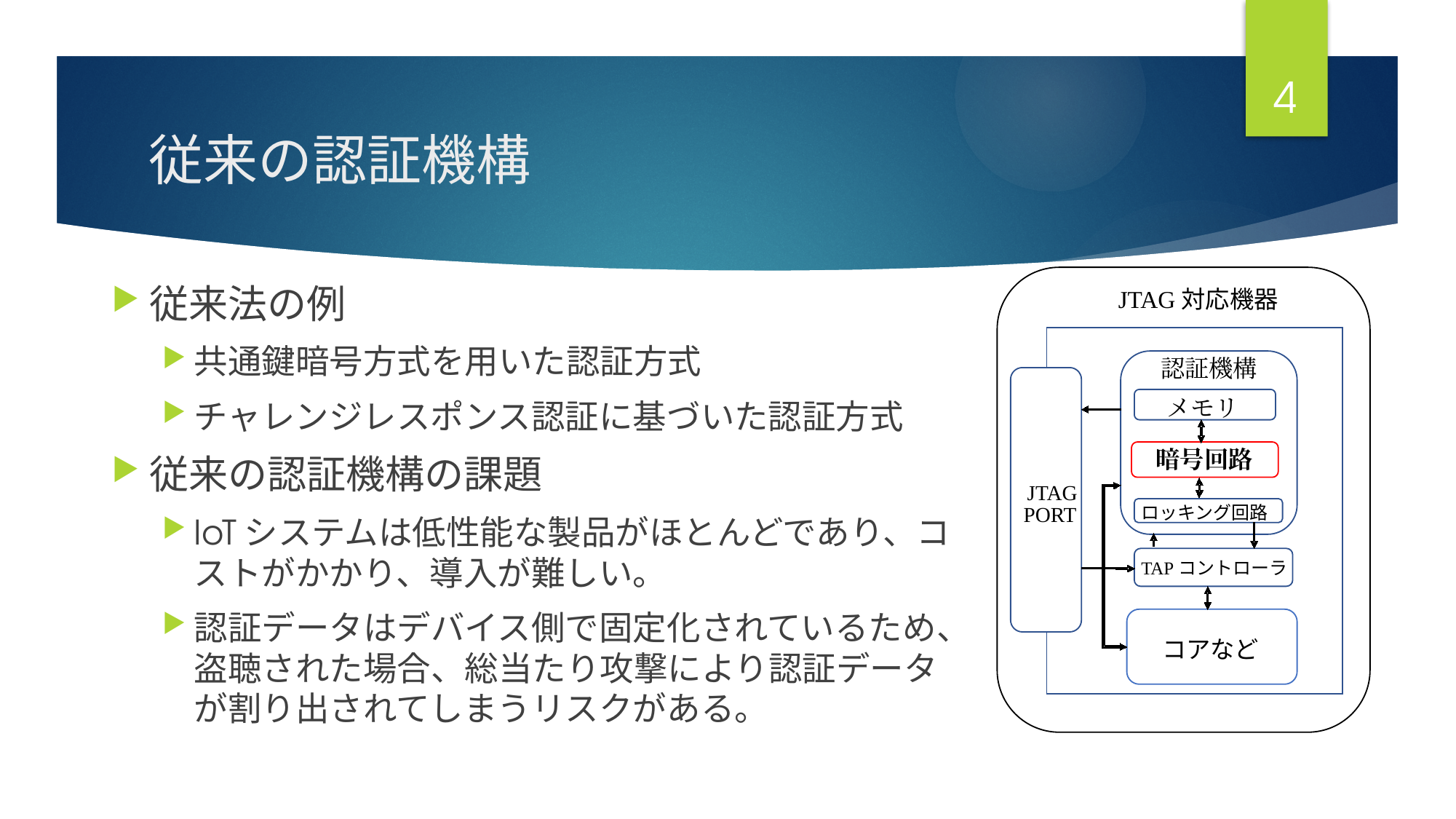

4
# 従来の認証機構

JTAG対応機器

認証機構

メモリ

暗号回路

JTAG

ロッキング回路
PORT

TAPコントローラ

コアなど
従来法の例
共通鍵暗号方式を用いた認証方式
チャレンジレスポンス認証に基づいた認証方式
従来の認証機構の課題
IoTシステムは低性能な製品がほとんどであり、コストがかかり、導入が難しい。
認証データはデバイス側で固定化されているため、盗聴された場合、総当たり攻撃により認証データが割り出されてしまうリスクがある。